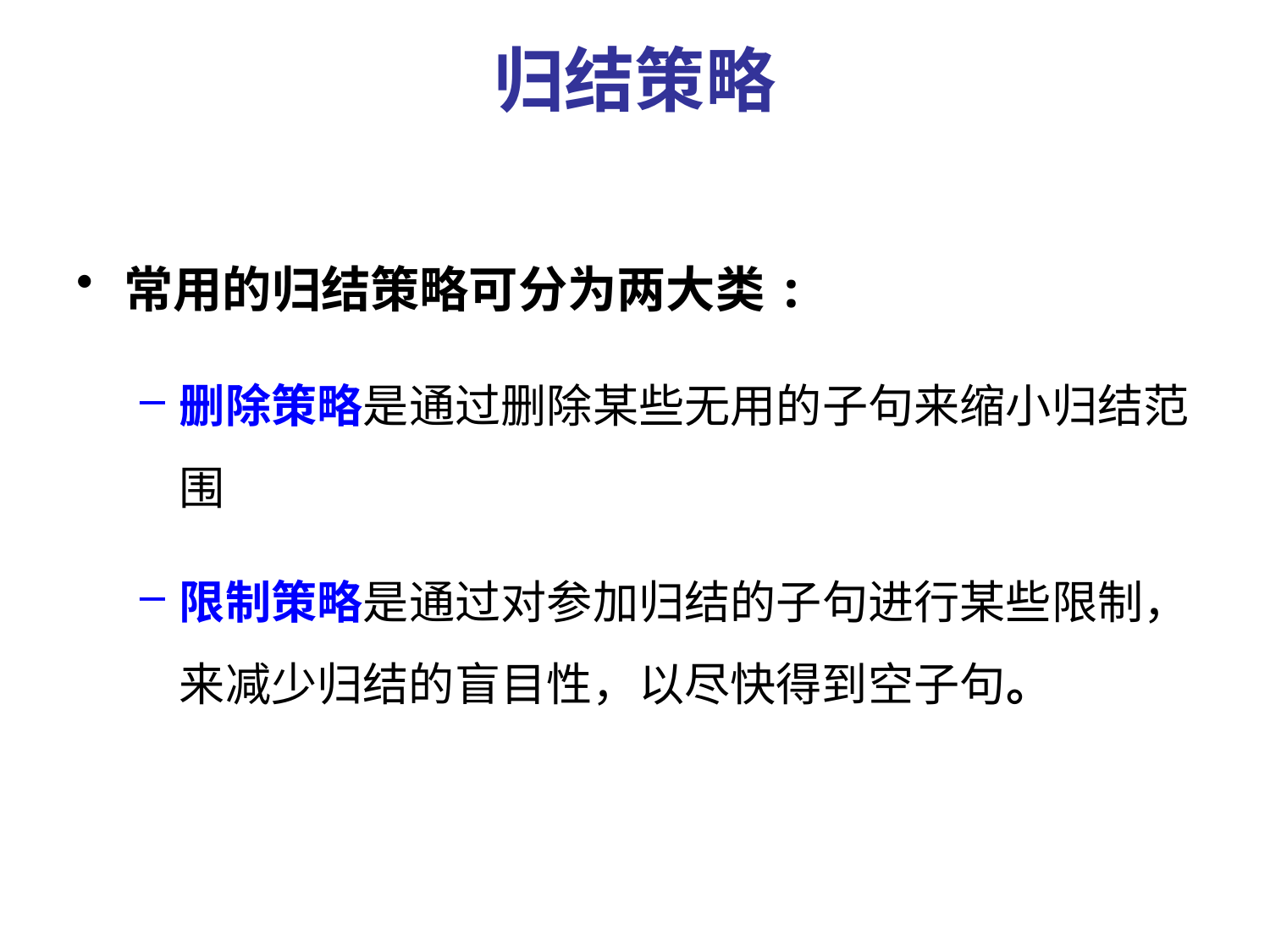

# 归结策略
常用的归结策略可分为两大类:
删除策略是通过删除某些无用的子句来缩小归结范围
限制策略是通过对参加归结的子句进行某些限制，来减少归结的盲目性，以尽快得到空子句。